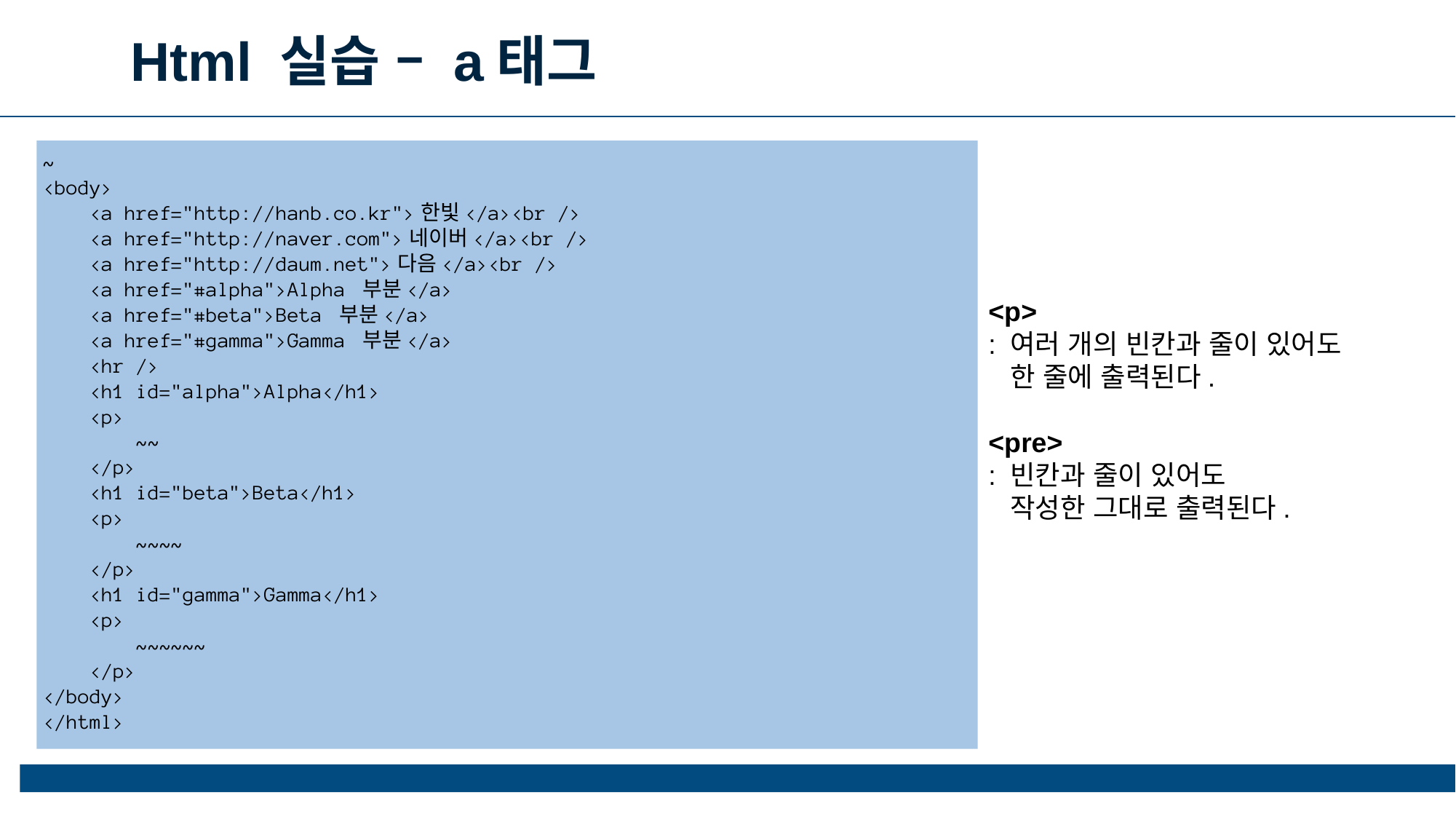

Html 실습 – a태그

~
<body>
    <a href="http://hanb.co.kr">한빛</a><br />
    <a href="http://naver.com">네이버</a><br />
    <a href="http://daum.net">다음</a><br />
    <a href="#alpha">Alpha 부분</a>
    <a href="#beta">Beta 부분</a>
    <a href="#gamma">Gamma 부분</a>
    <hr />
    <h1 id="alpha">Alpha</h1>
    <p>
        ~~
    </p>
    <h1 id="beta">Beta</h1>
    <p>
        ~~~~
    </p>
    <h1 id="gamma">Gamma</h1>
    <p>
        ~~~~~~
    </p>
</body>
</html>
<p>
: 여러 개의 빈칸과 줄이 있어도
  한 줄에 출력된다.

<pre>
: 빈칸과 줄이 있어도
  작성한 그대로 출력된다.